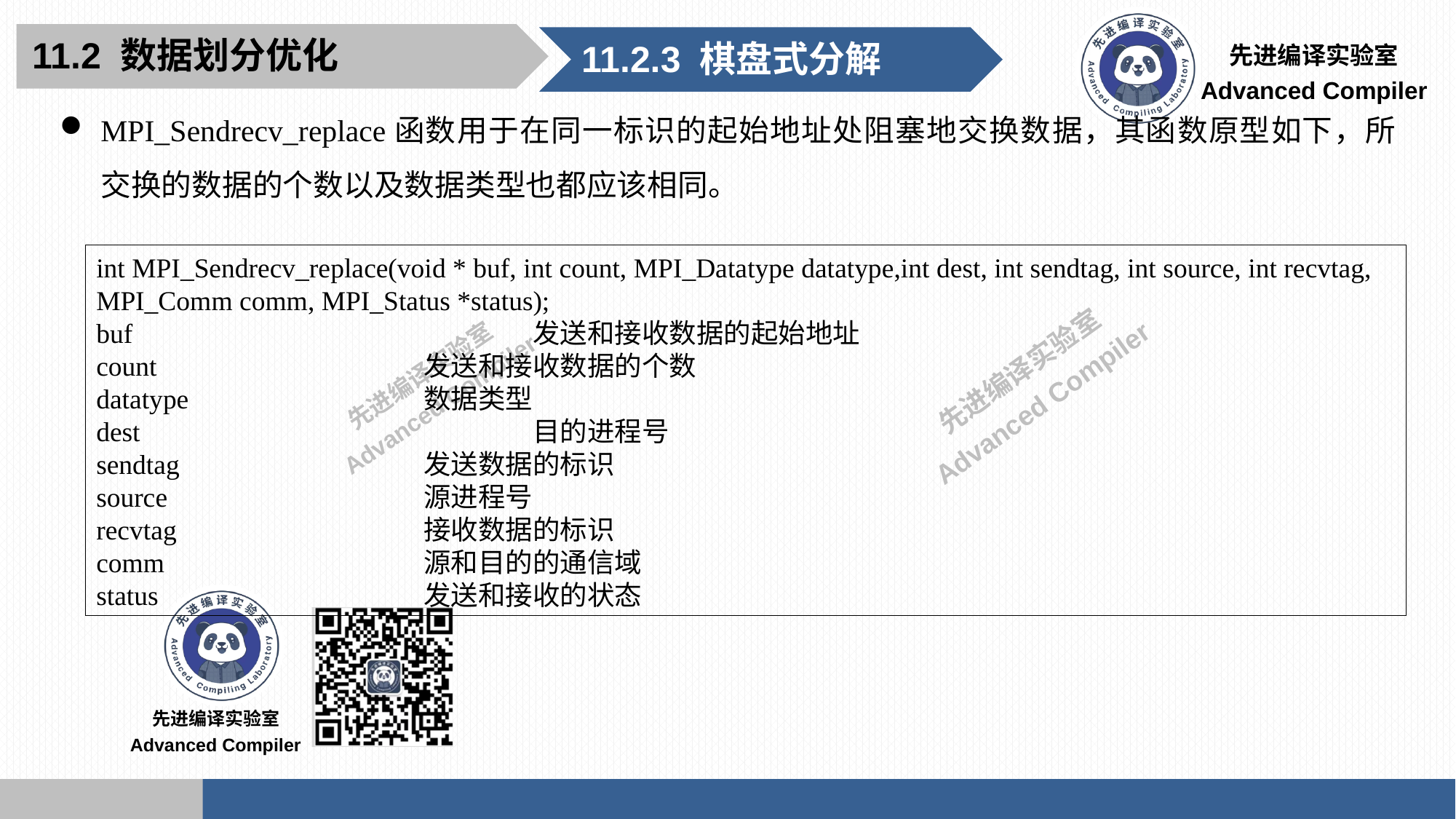

11.2 数据划分优化

11.2.3 棋盘式分解
MPI_Sendrecv_replace函数用于在同一标识的起始地址处阻塞地交换数据，其函数原型如下，所交换的数据的个数以及数据类型也都应该相同。

int MPI_Sendrecv_replace(void * buf, int count, MPI_Datatype datatype,int dest, int sendtag, int source, int recvtag, MPI_Comm comm, MPI_Status *status);
buf				发送和接收数据的起始地址
count			发送和接收数据的个数
datatype			数据类型
dest				目的进程号
sendtag			发送数据的标识
source			源进程号
recvtag			接收数据的标识
comm			源和目的的通信域
status			发送和接收的状态